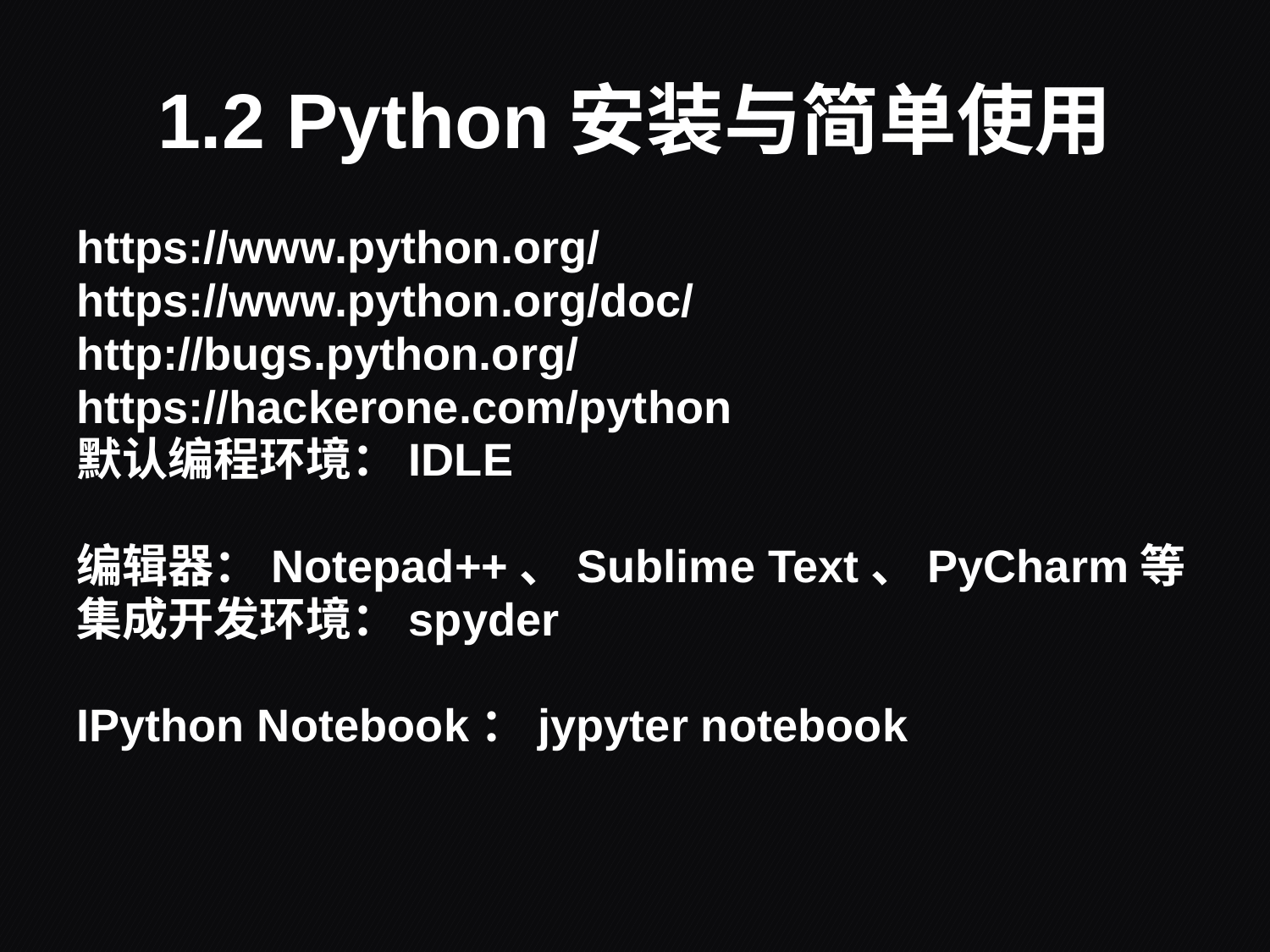

# 1.2 Python安装与简单使用
https://www.python.org/
https://www.python.org/doc/
http://bugs.python.org/
https://hackerone.com/python
默认编程环境：IDLE

编辑器：Notepad++、Sublime Text、PyCharm等
集成开发环境：spyder

IPython Notebook：jypyter notebook